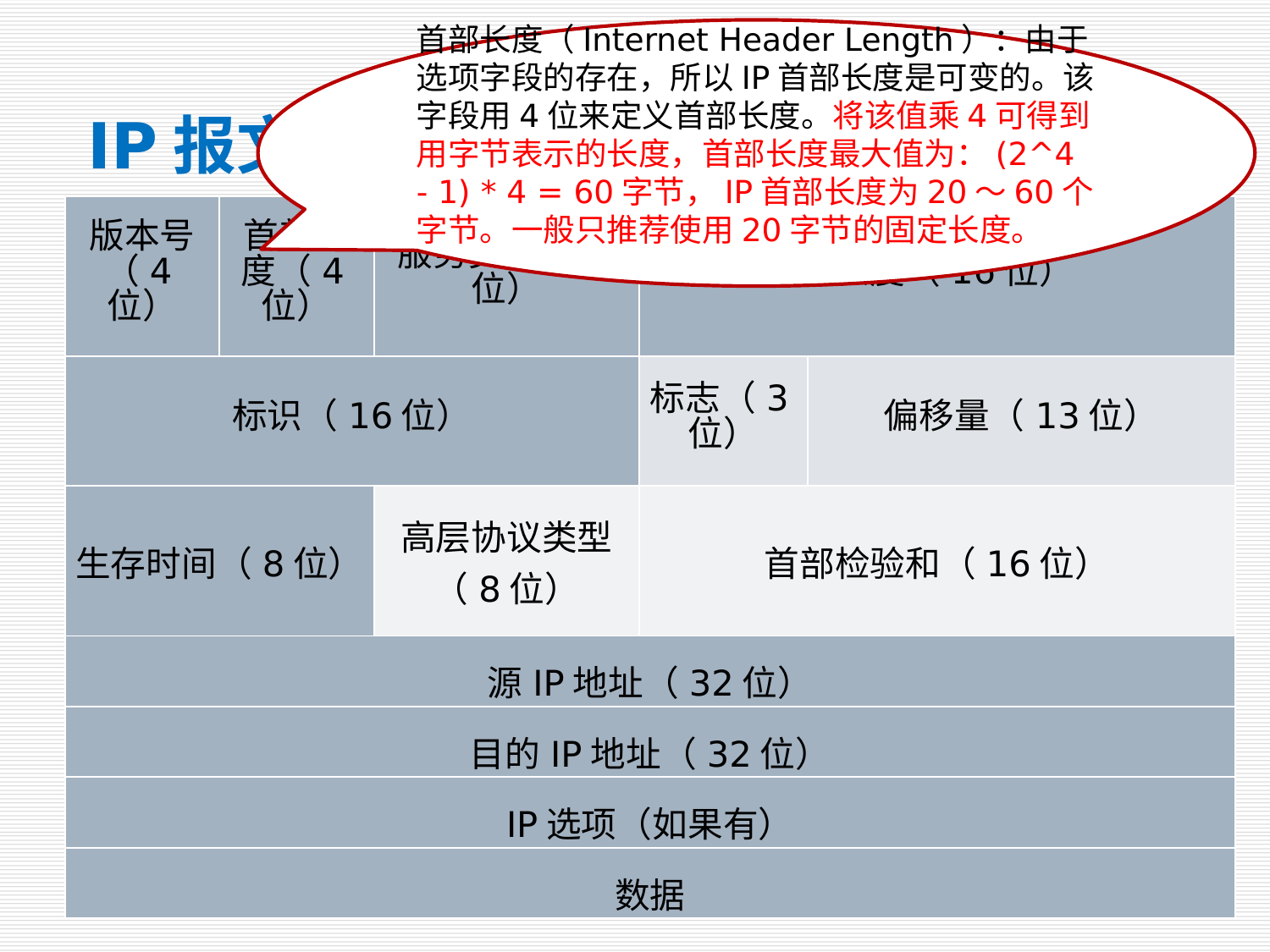

首部长度（Internet Header Length）：由于选项字段的存在，所以IP首部长度是可变的。该字段用4位来定义首部长度。将该值乘4可得到用字节表示的长度，首部长度最大值为：(2^4 - 1) * 4 = 60字节，IP首部长度为20～60个字节。一般只推荐使用20字节的固定长度。

# IP报文格式
| 版本号（4位） | 首部长度（4位） | 服务类型（8位） | 总长度（16位） |  |
| --- | --- | --- | --- | --- |
| 标识（16位） |  |  | 标志（3位） | 偏移量（13位） |
| 生存时间（8位） |  | 高层协议类型（8位） | 首部检验和（16位） |  |
| 源IP地址（32位） |  |  |  |  |
| 目的IP地址（32位） |  |  |  |  |
| IP选项（如果有） |  |  |  |  |
| 数据 |  |  |  |  |